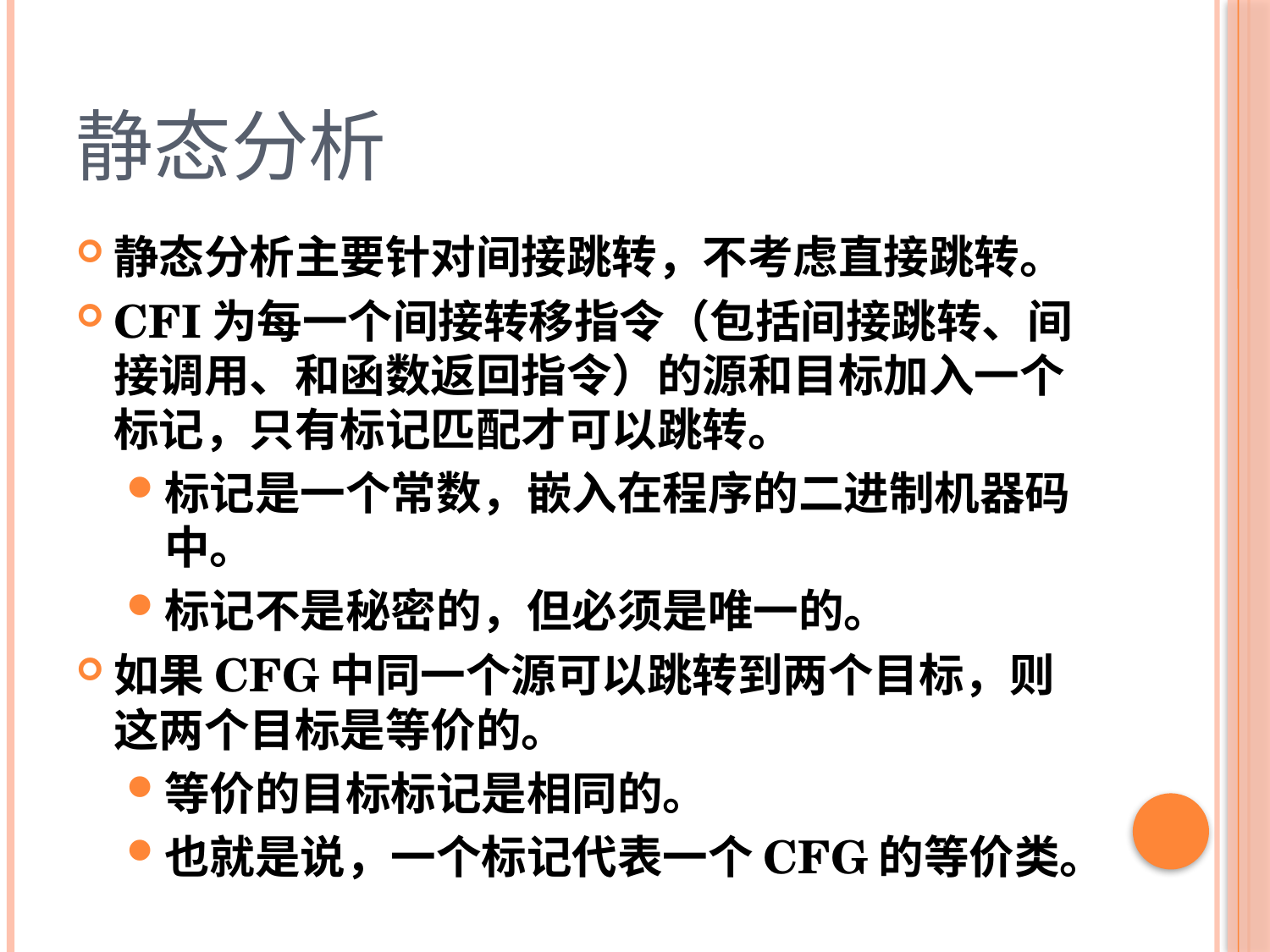

# 静态分析
静态分析主要针对间接跳转，不考虑直接跳转。
CFI为每一个间接转移指令（包括间接跳转、间接调用、和函数返回指令）的源和目标加入一个标记，只有标记匹配才可以跳转。
标记是一个常数，嵌入在程序的二进制机器码中。
标记不是秘密的，但必须是唯一的。
如果CFG中同一个源可以跳转到两个目标，则这两个目标是等价的。
等价的目标标记是相同的。
也就是说，一个标记代表一个CFG的等价类。